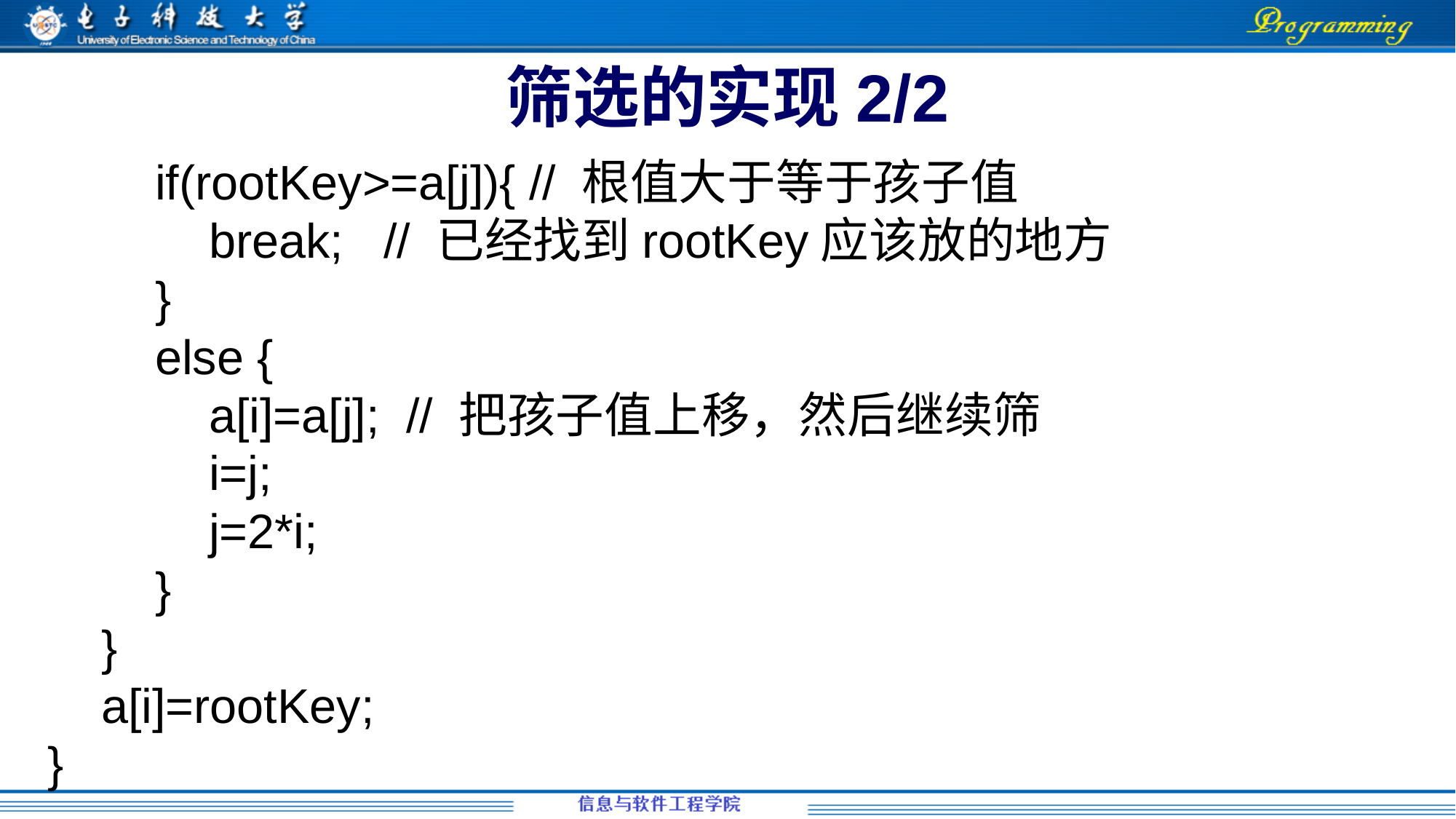

# 筛选的实现2/2
        if(rootKey>=a[j]){ // 根值大于等于孩子值
            break;   // 已经找到rootKey应该放的地方
        }
        else {
            a[i]=a[j];  // 把孩子值上移，然后继续筛
            i=j;
            j=2*i;
        }
    }
    a[i]=rootKey;
}